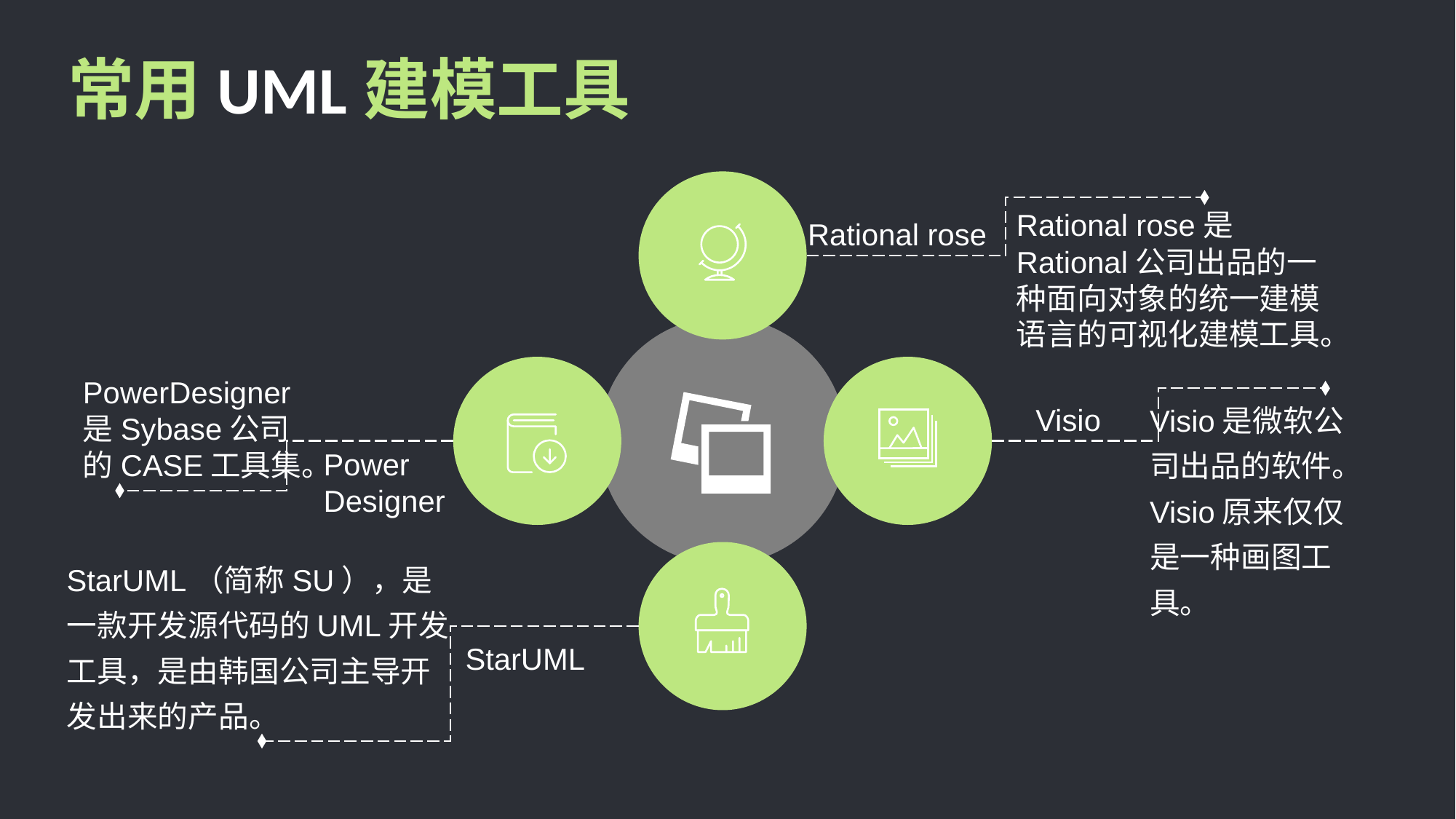

常用UML建模工具

Rational rose是Rational公司出品的一种面向对象的统一建模语言的可视化建模工具。
Rational rose

PowerDesigner是Sybase公司的CASE工具集。
Visio是微软公司出品的软件。Visio原来仅仅是一种画图工具。

Visio

Power
Designer

StarUML（简称SU），是一款开发源代码的UML开发工具，是由韩国公司主导开发出来的产品。

StarUML